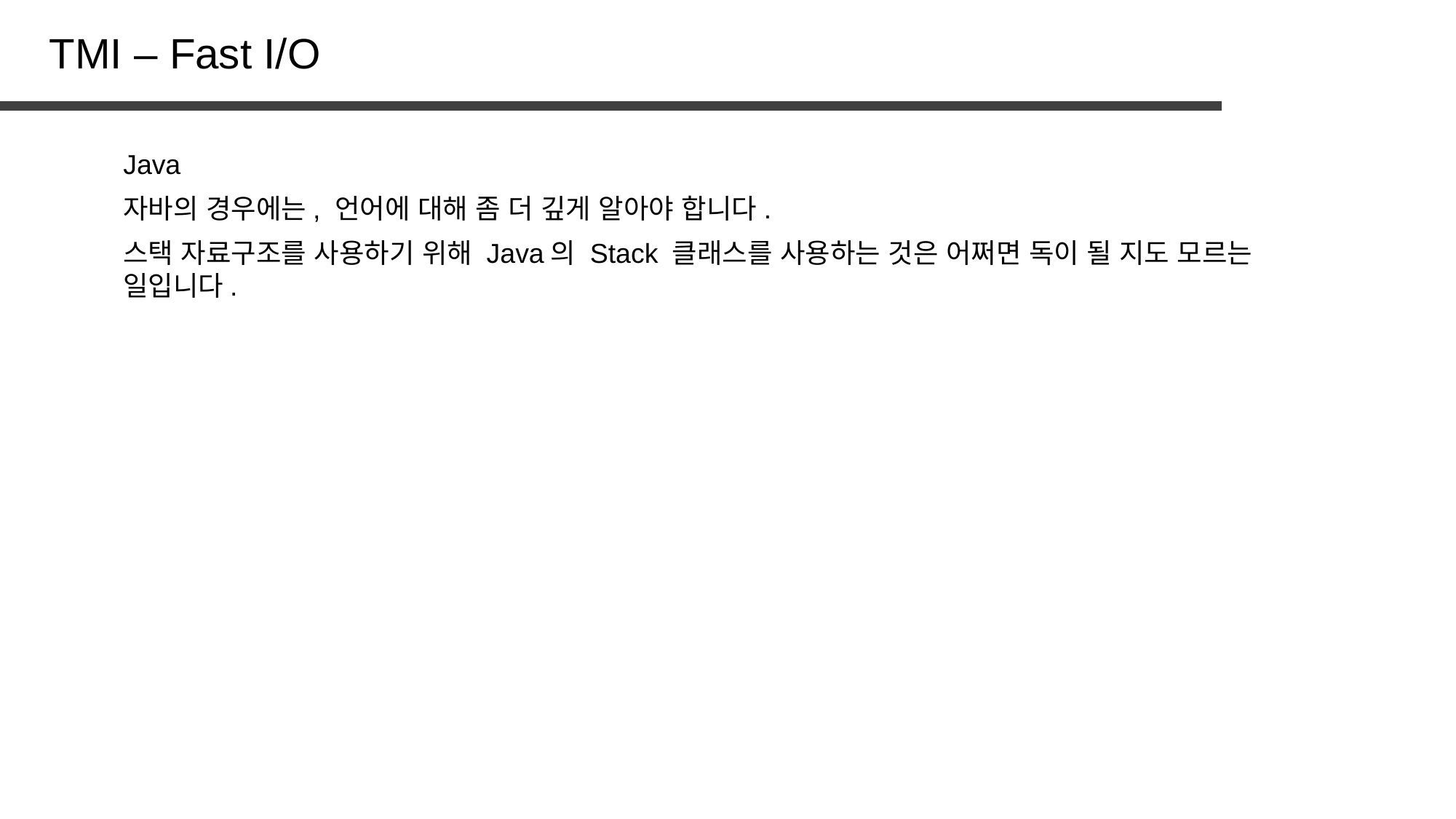

TMI – Fast I/O
Java
자바의 경우에는, 언어에 대해 좀 더 깊게 알아야 합니다.
스택 자료구조를 사용하기 위해 Java의 Stack 클래스를 사용하는 것은 어쩌면 독이 될 지도 모르는 일입니다.